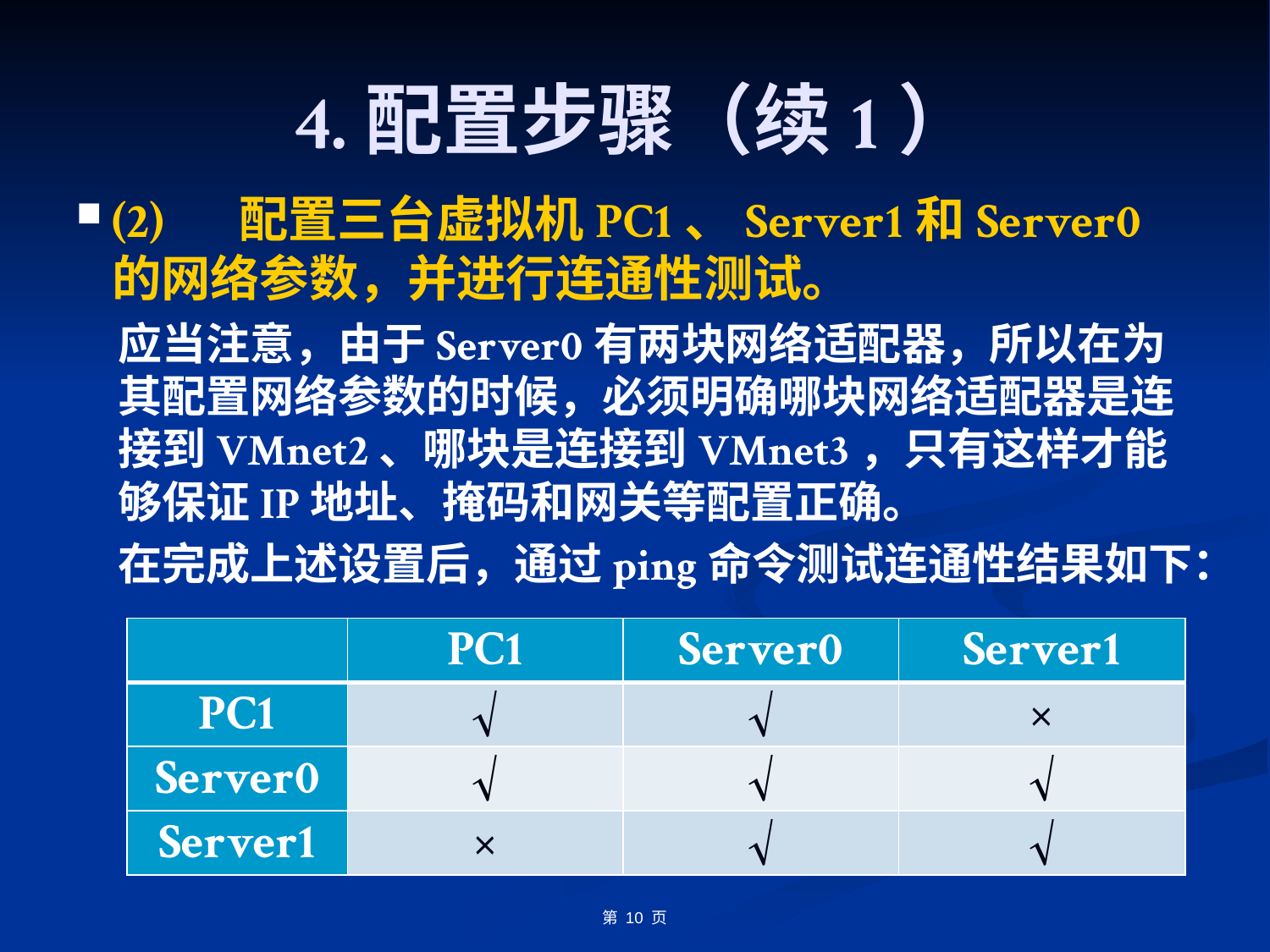

# 4.配置步骤（续1）
(2)	配置三台虚拟机PC1、Server1和Server0的网络参数，并进行连通性测试。
应当注意，由于Server0有两块网络适配器，所以在为其配置网络参数的时候，必须明确哪块网络适配器是连接到VMnet2、哪块是连接到VMnet3，只有这样才能够保证IP地址、掩码和网关等配置正确。
在完成上述设置后，通过ping命令测试连通性结果如下：
|  | PC1 | Server0 | Server1 |
| --- | --- | --- | --- |
| PC1 | √ | √ | × |
| Server0 | √ | √ | √ |
| Server1 | × | √ | √ |
第 10 页